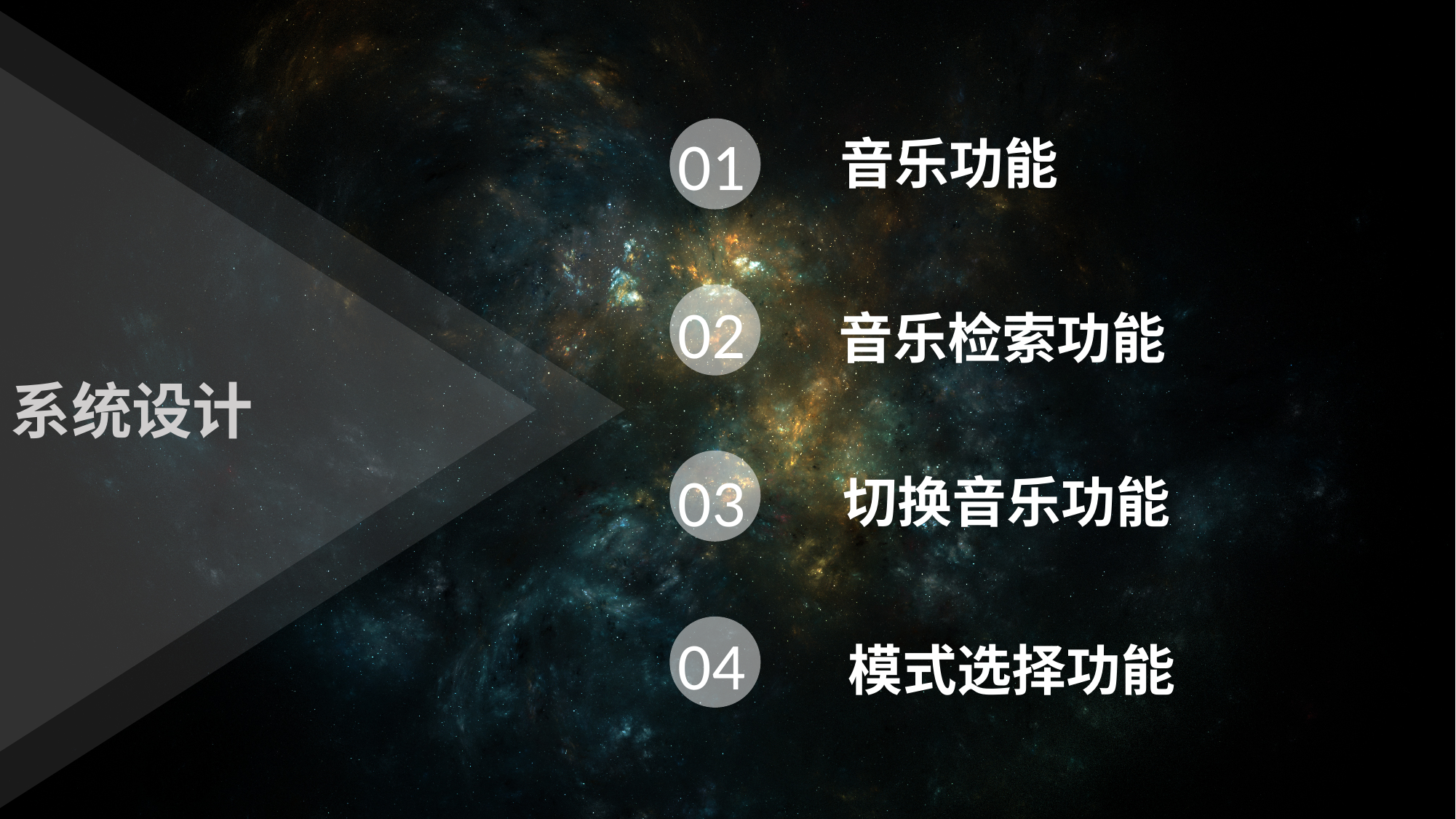

01

音乐功能

02
音乐检索功能
系统设计

03
切换音乐功能

04
模式选择功能